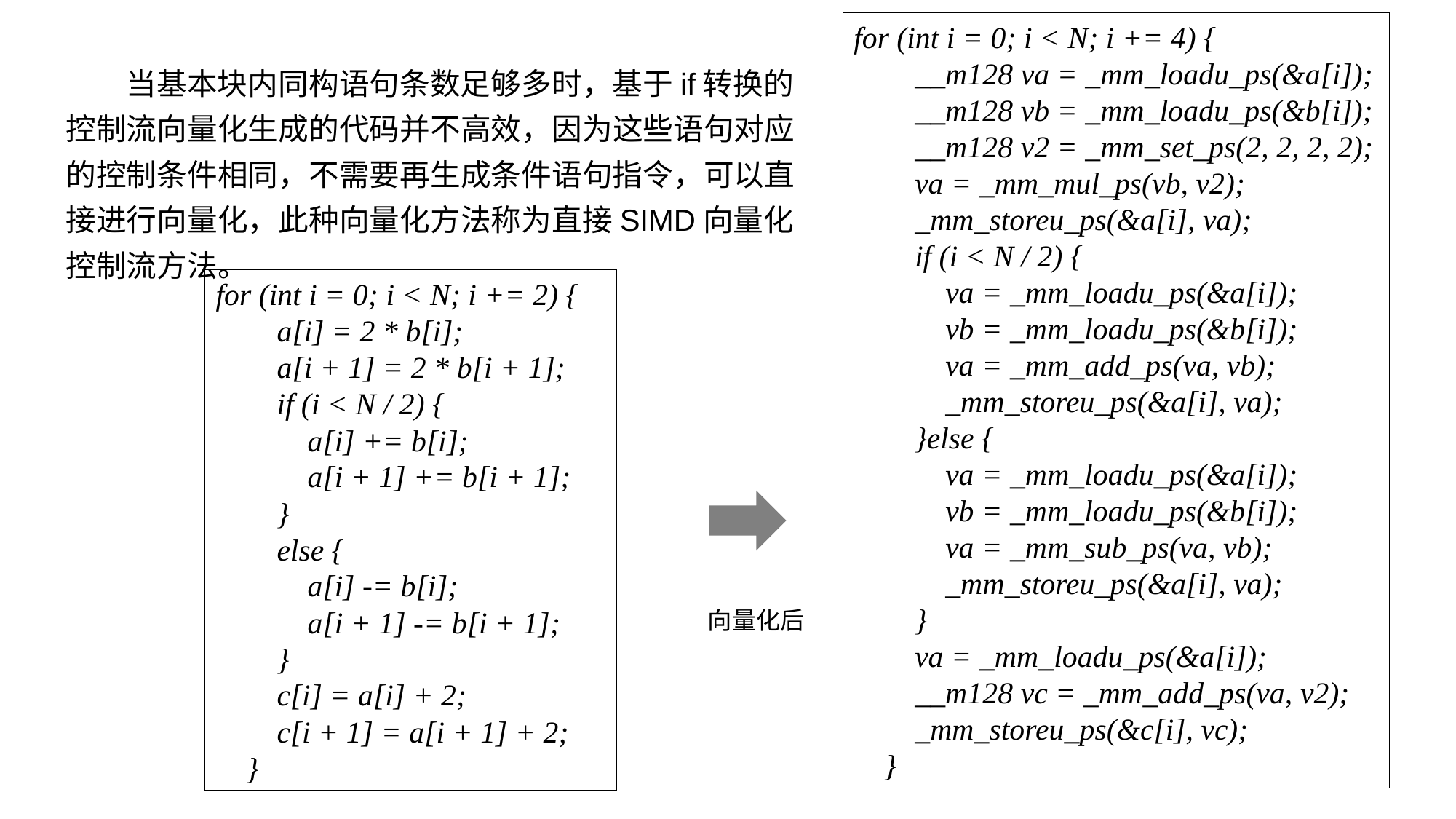

for (int i = 0; i < N; i += 4) {
        __m128 va = _mm_loadu_ps(&a[i]);
        __m128 vb = _mm_loadu_ps(&b[i]);
        __m128 v2 = _mm_set_ps(2, 2, 2, 2);
        va = _mm_mul_ps(vb, v2);
        _mm_storeu_ps(&a[i], va);
        if (i < N / 2) {
            va = _mm_loadu_ps(&a[i]);
            vb = _mm_loadu_ps(&b[i]);
            va = _mm_add_ps(va, vb);
            _mm_storeu_ps(&a[i], va);
        }else {
            va = _mm_loadu_ps(&a[i]);
            vb = _mm_loadu_ps(&b[i]);
            va = _mm_sub_ps(va, vb);
            _mm_storeu_ps(&a[i], va);
        }
        va = _mm_loadu_ps(&a[i]);
        __m128 vc = _mm_add_ps(va, v2);
        _mm_storeu_ps(&c[i], vc);
    }
当基本块内同构语句条数足够多时，基于if转换的控制流向量化生成的代码并不高效，因为这些语句对应的控制条件相同，不需要再生成条件语句指令，可以直接进行向量化，此种向量化方法称为直接SIMD向量化控制流方法。
for (int i = 0; i < N; i += 2) {
        a[i] = 2 * b[i];
        a[i + 1] = 2 * b[i + 1];
        if (i < N / 2) {
            a[i] += b[i];
            a[i + 1] += b[i + 1];
        }
        else {
            a[i] -= b[i];
            a[i + 1] -= b[i + 1];
        }
        c[i] = a[i] + 2;
        c[i + 1] = a[i + 1] + 2;
    }

向量化后